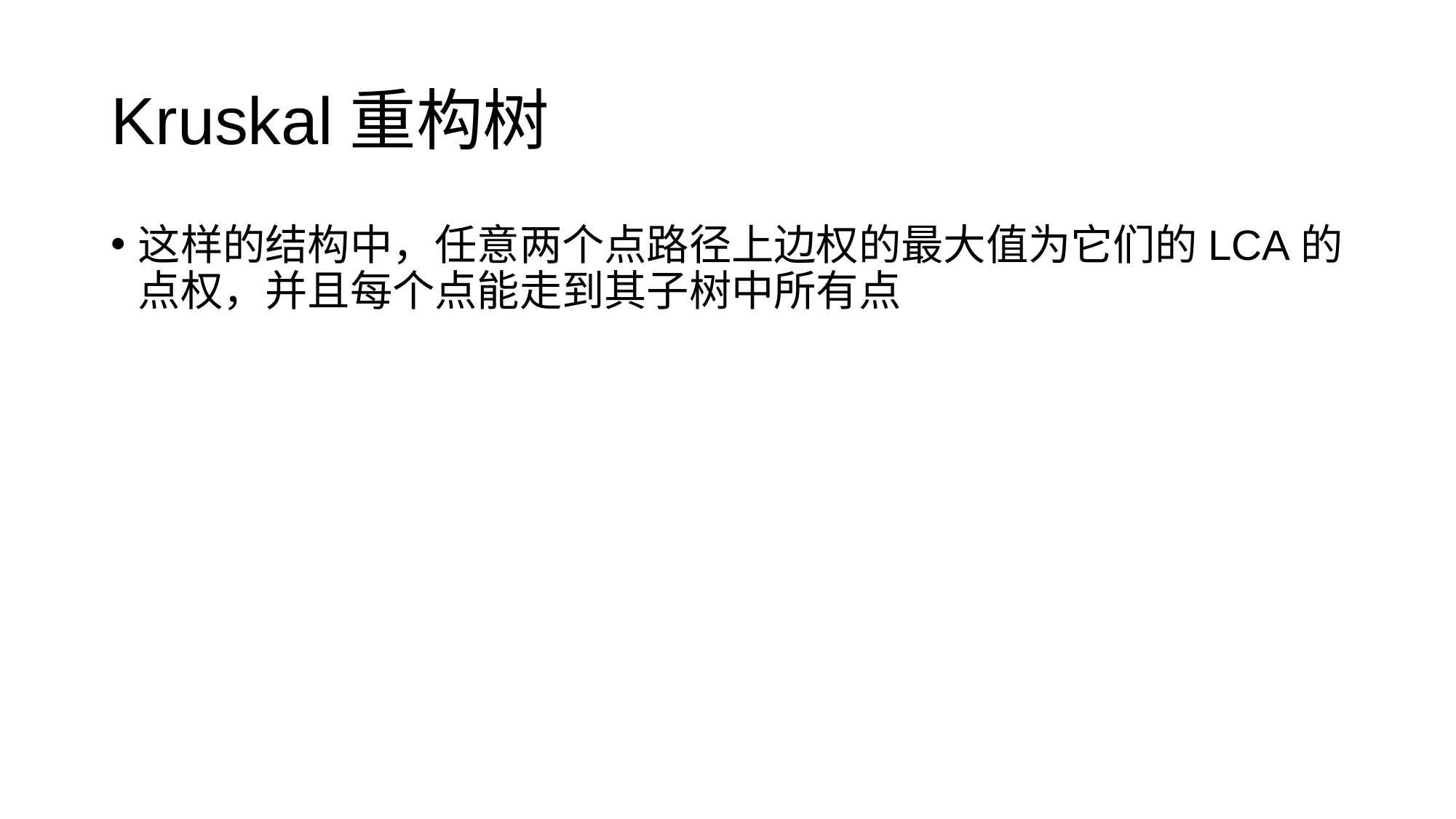

# Kruskal重构树
这样的结构中，任意两个点路径上边权的最大值为它们的LCA的点权，并且每个点能走到其子树中所有点